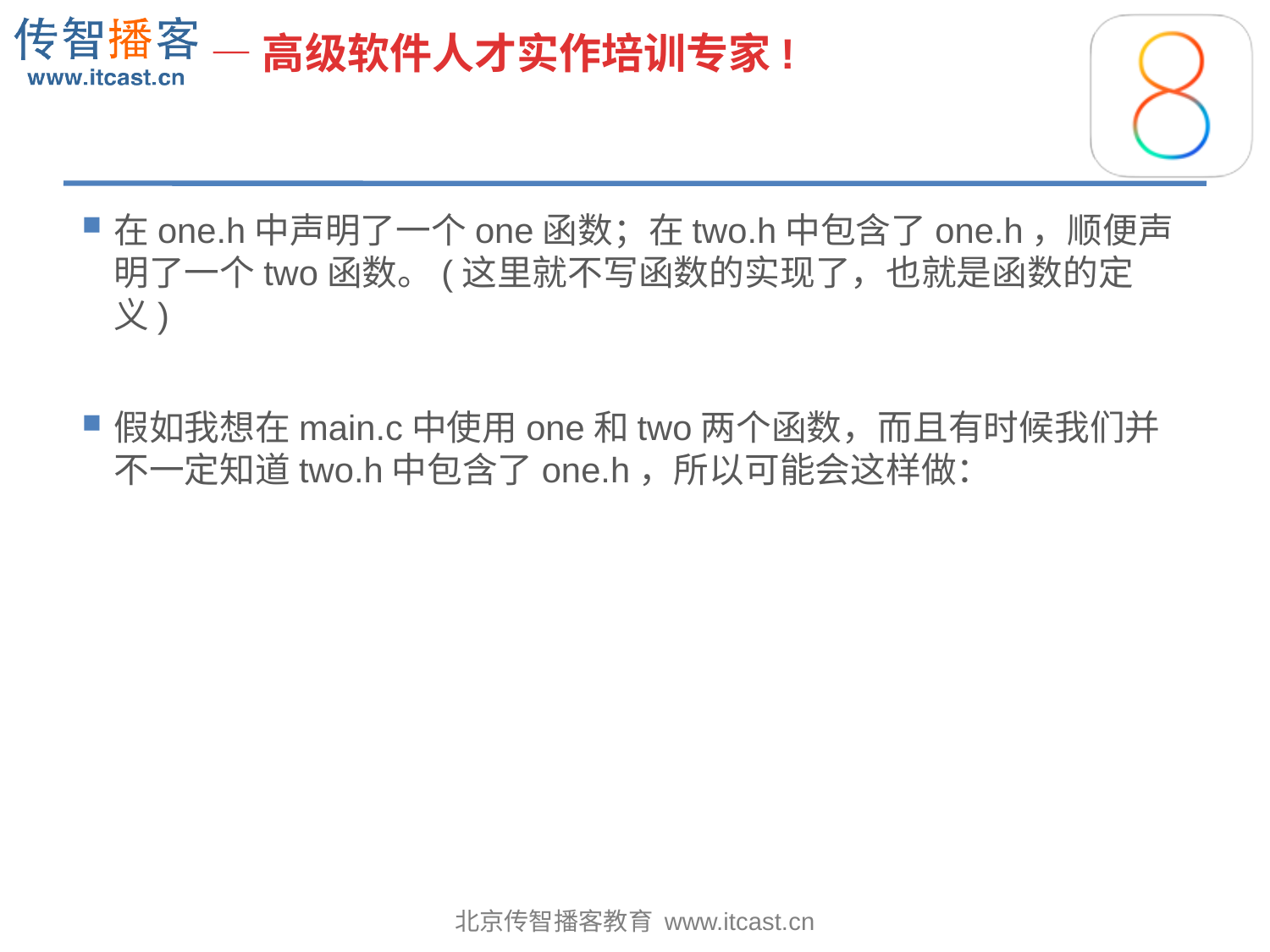

#
在one.h中声明了一个one函数；在two.h中包含了one.h，顺便声明了一个two函数。(这里就不写函数的实现了，也就是函数的定义)

假如我想在main.c中使用one和two两个函数，而且有时候我们并不一定知道two.h中包含了one.h，所以可能会这样做：